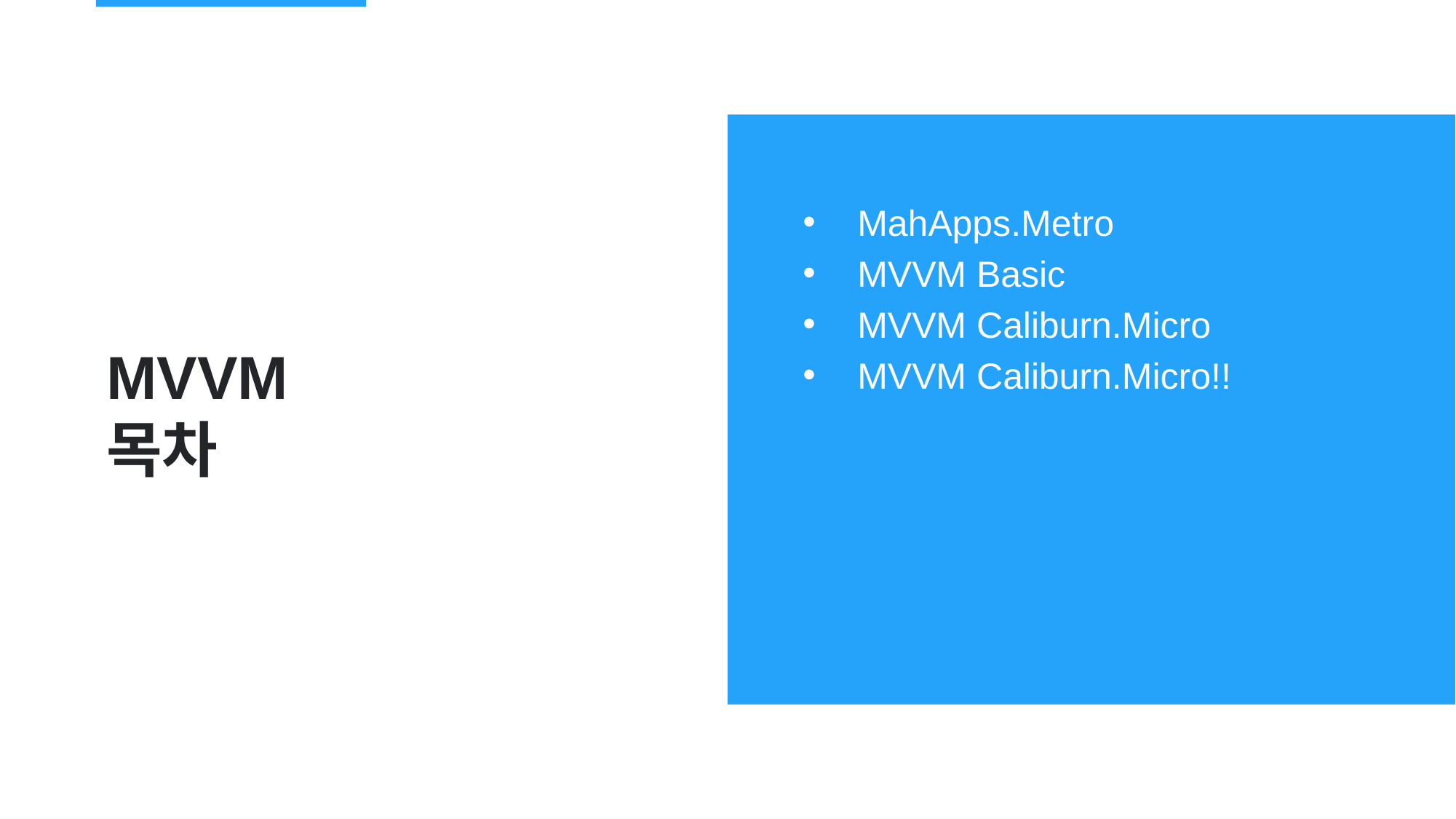

MahApps.Metro
MVVM Basic
MVVM Caliburn.Micro
MVVM Caliburn.Micro!!
# MVVM 목차